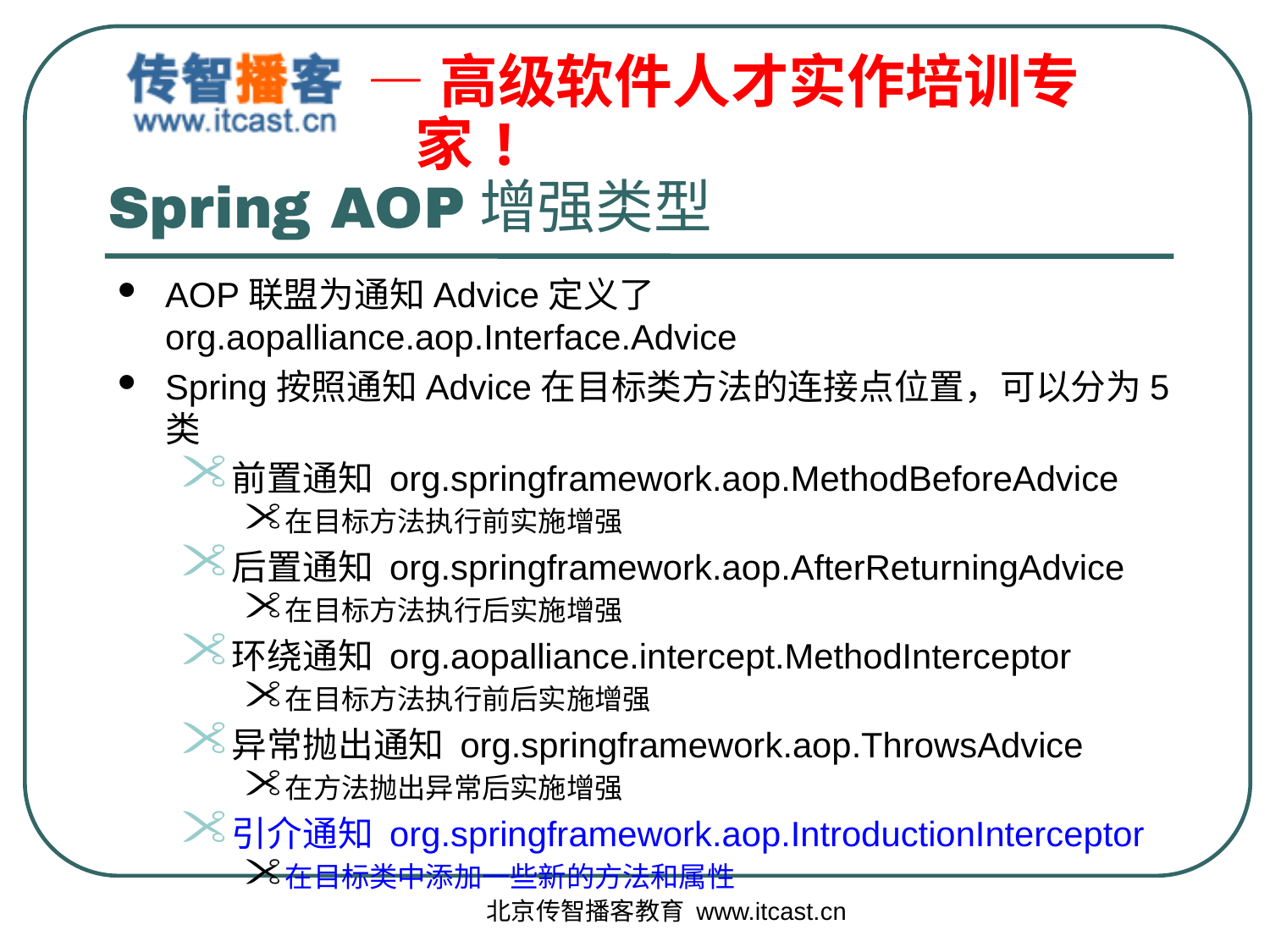

# Spring AOP增强类型
AOP联盟为通知Advice定义了org.aopalliance.aop.Interface.Advice
Spring按照通知Advice在目标类方法的连接点位置，可以分为5类
前置通知 org.springframework.aop.MethodBeforeAdvice
在目标方法执行前实施增强
后置通知 org.springframework.aop.AfterReturningAdvice
在目标方法执行后实施增强
环绕通知 org.aopalliance.intercept.MethodInterceptor
在目标方法执行前后实施增强
异常抛出通知 org.springframework.aop.ThrowsAdvice
在方法抛出异常后实施增强
引介通知 org.springframework.aop.IntroductionInterceptor
在目标类中添加一些新的方法和属性

北京传智播客教育 www.itcast.cn